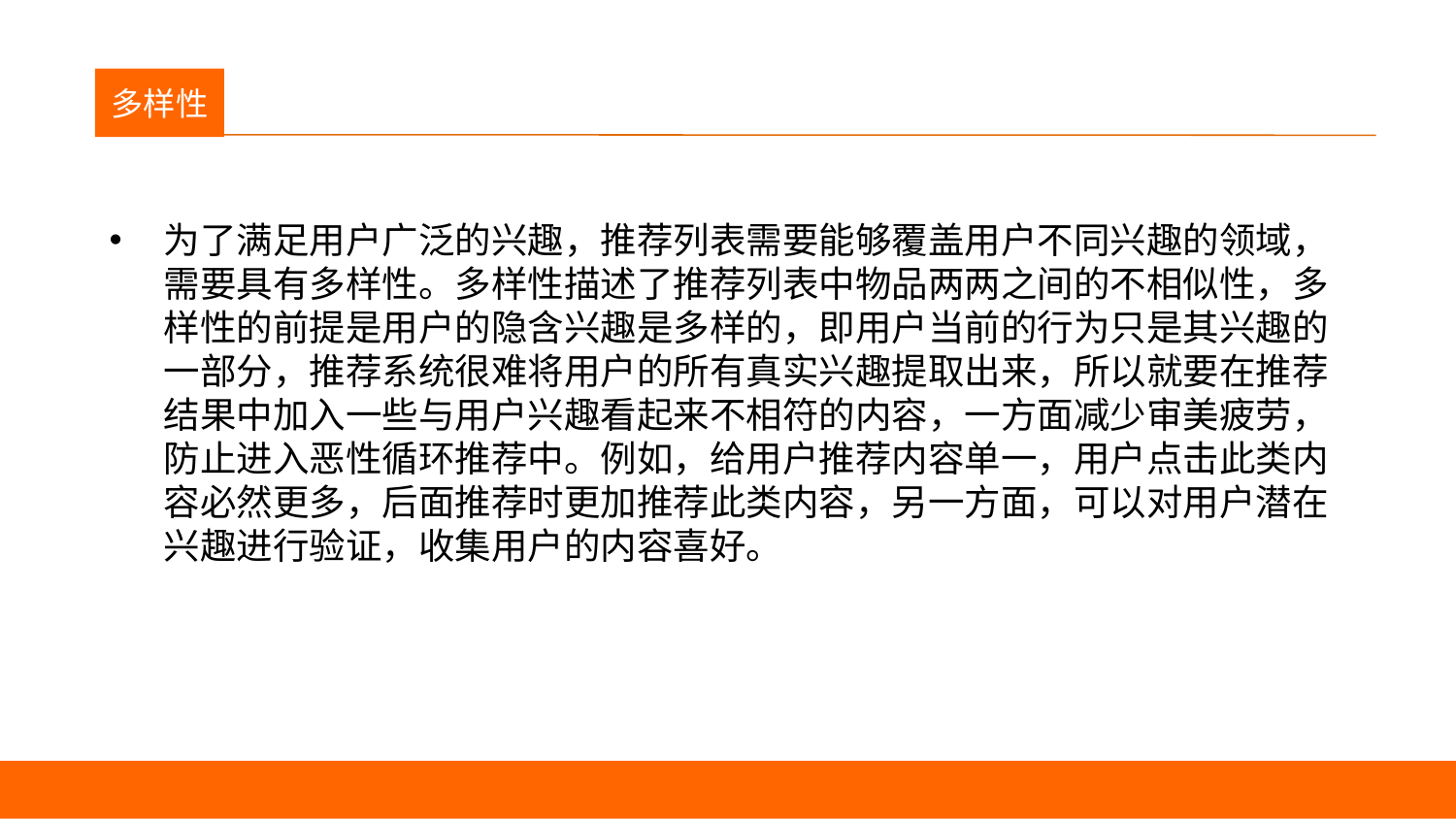

议程
多样性

为了满足用户广泛的兴趣，推荐列表需要能够覆盖用户不同兴趣的领域，需要具有多样性。多样性描述了推荐列表中物品两两之间的不相似性，多样性的前提是用户的隐含兴趣是多样的，即用户当前的行为只是其兴趣的一部分，推荐系统很难将用户的所有真实兴趣提取出来，所以就要在推荐结果中加入一些与用户兴趣看起来不相符的内容，一方面减少审美疲劳，防止进入恶性循环推荐中。例如，给用户推荐内容单一，用户点击此类内容必然更多，后面推荐时更加推荐此类内容，另一方面，可以对用户潜在兴趣进行验证，收集用户的内容喜好。